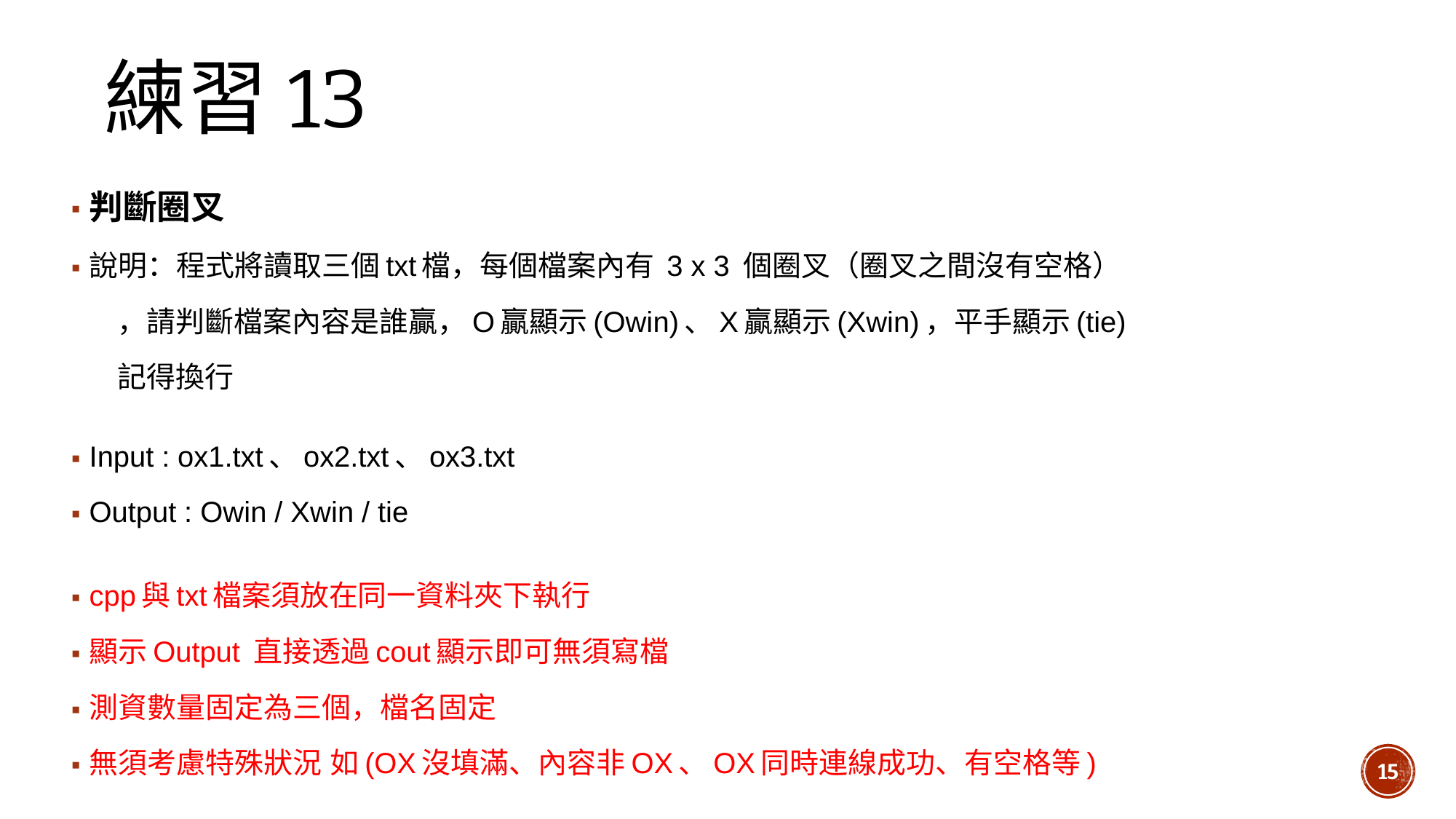

# 練習13
判斷圈叉

說明：程式將讀取三個txt檔，每個檔案內有 3 x 3 個圈叉（圈叉之間沒有空格）

，請判斷檔案內容是誰贏，O贏顯示(Owin)、X贏顯示(Xwin)，平手顯示(tie)

記得換行

Input : ox1.txt、ox2.txt、ox3.txt

Output : Owin / Xwin / tie

cpp與txt檔案須放在同一資料夾下執行

顯示Output 直接透過cout顯示即可無須寫檔

測資數量固定為三個，檔名固定

無須考慮特殊狀況 如(OX沒填滿、內容非OX、OX同時連線成功、有空格等)

15